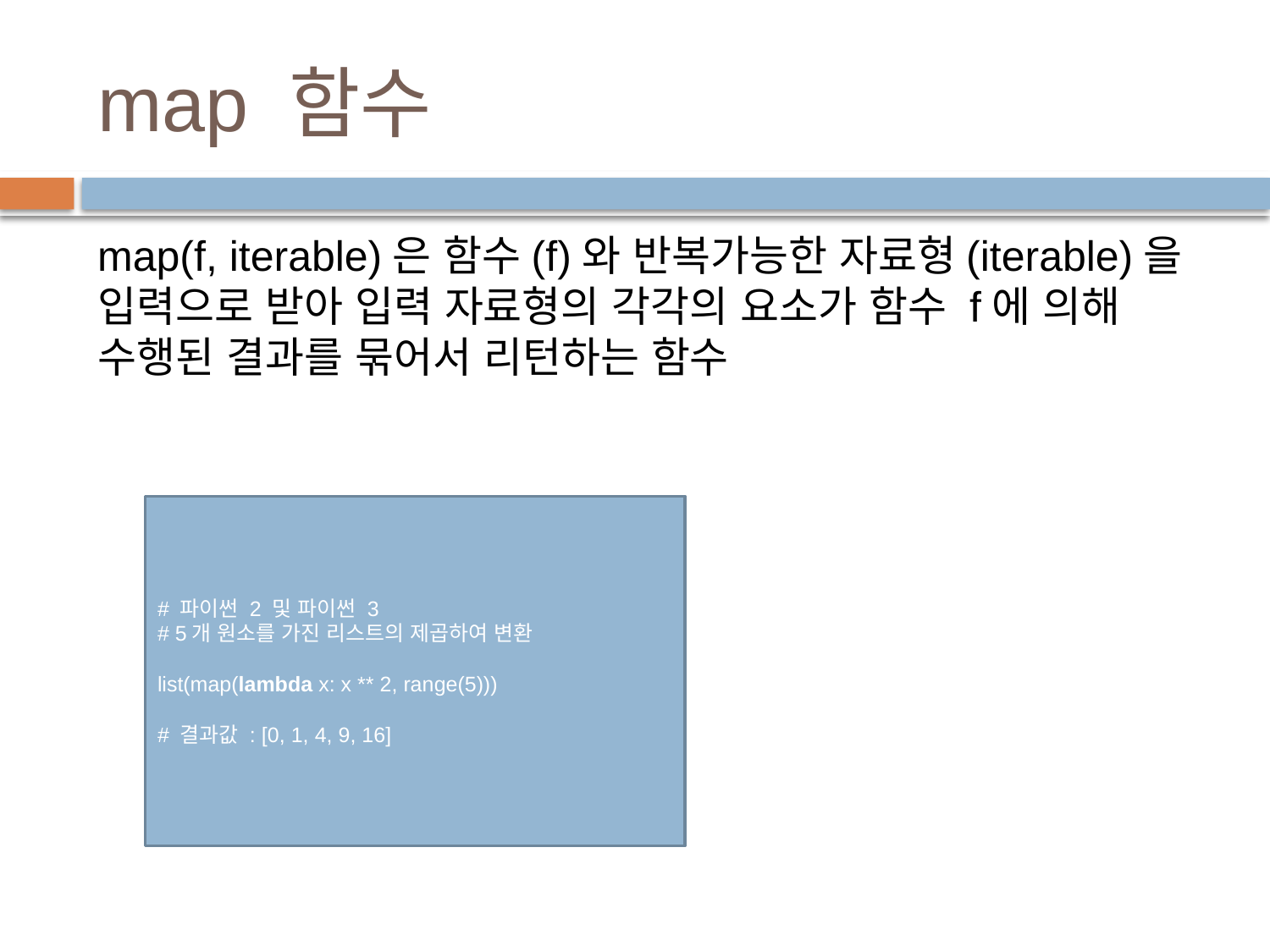

# map 함수
map(f, iterable)은 함수(f)와 반복가능한 자료형(iterable)을 입력으로 받아 입력 자료형의 각각의 요소가 함수 f에 의해 수행된 결과를 묶어서 리턴하는 함수
# 파이썬 2 및 파이썬 3
# 5개 원소를 가진 리스트의 제곱하여 변환

list(map(lambda x: x ** 2, range(5)))

# 결과값 : [0, 1, 4, 9, 16]